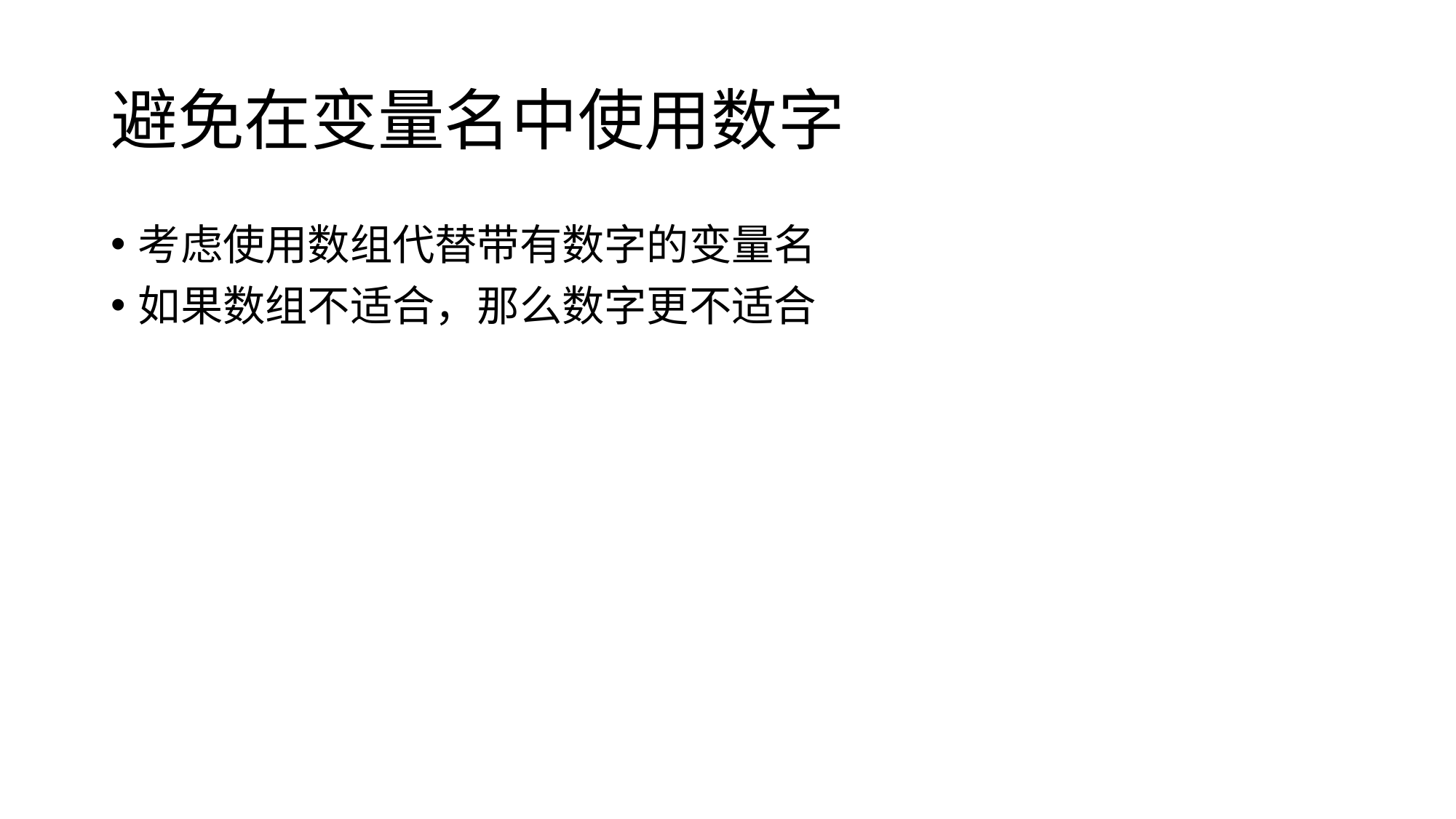

# 避免在变量名中使用数字
考虑使用数组代替带有数字的变量名
如果数组不适合，那么数字更不适合